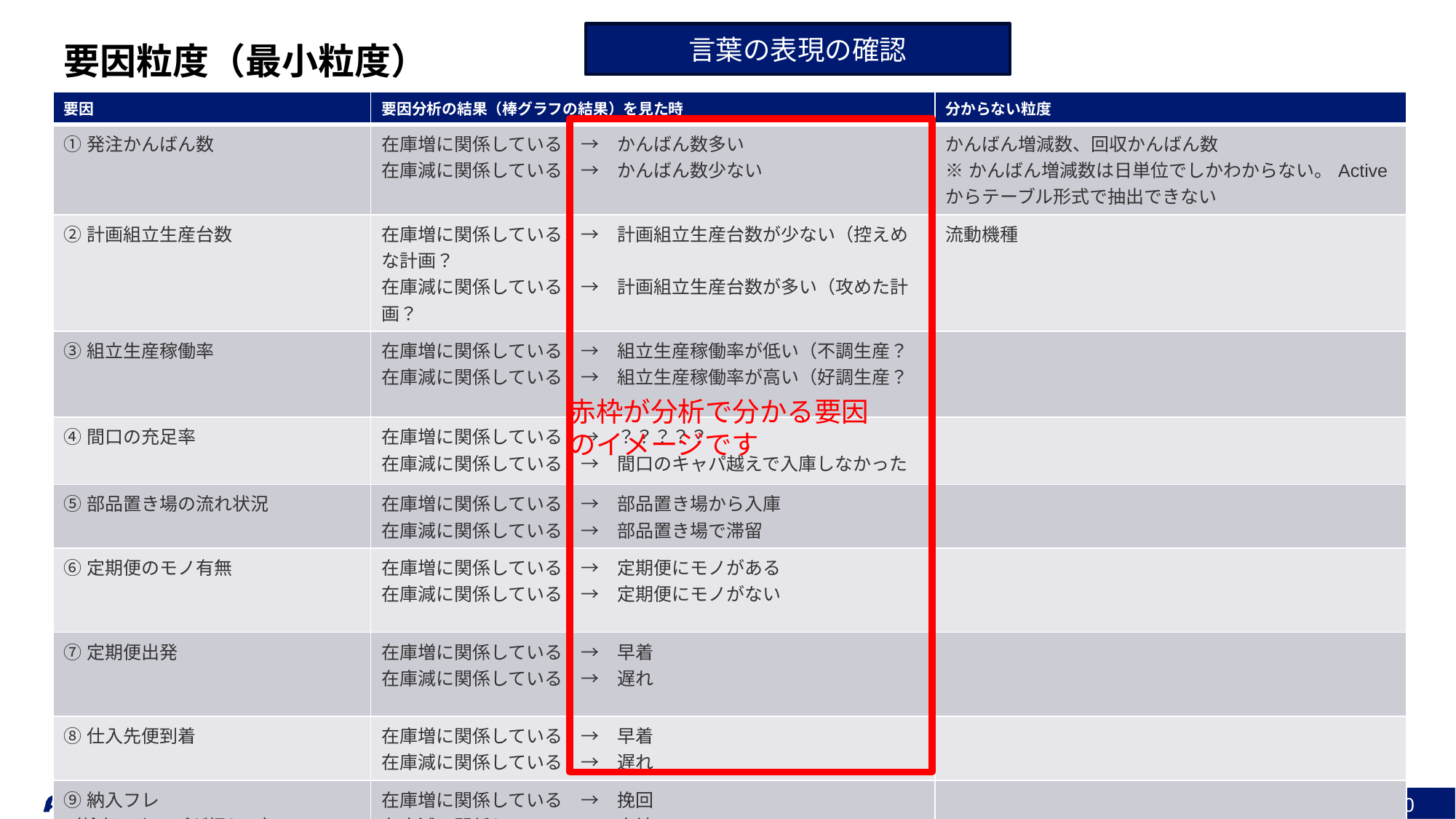

言葉の表現の確認
要因粒度（最小粒度）

| 要因 | 要因分析の結果（棒グラフの結果）を見た時 | 分からない粒度 |
| --- | --- | --- |
| ➀発注かんばん数 | 在庫増に関係している　→　かんばん数多い 在庫減に関係している　→　かんばん数少ない | かんばん増減数、回収かんばん数 ※かんばん増減数は日単位でしかわからない。Activeからテーブル形式で抽出できない |
| ➁計画組立生産台数 | 在庫増に関係している　→　計画組立生産台数が少ない（控えめな計画？ 在庫減に関係している　→　計画組立生産台数が多い（攻めた計画？ | 流動機種 |
| ➂組立生産稼働率 | 在庫増に関係している　→　組立生産稼働率が低い（不調生産？ 在庫減に関係している　→　組立生産稼働率が高い（好調生産？ |  |
| ➃間口の充足率 | 在庫増に関係している　→　？？？？？ 在庫減に関係している　→　間口のキャパ越えで入庫しなかった |  |
| ⑤部品置き場の流れ状況 | 在庫増に関係している　→　部品置き場から入庫 在庫減に関係している　→　部品置き場で滞留 |  |
| ⑥定期便のモノ有無 | 在庫増に関係している　→　定期便にモノがある 在庫減に関係している　→　定期便にモノがない |  |
| ⑦定期便出発 | 在庫増に関係している　→　早着 在庫減に関係している　→　遅れ |  |
| ⑧仕入先便到着 | 在庫増に関係している　→　早着 在庫減に関係している　→　遅れ |  |
| ⑨納入フレ （検収スタンプが怪しい） | 在庫増に関係している　→　挽回 在庫減に関係している　→　未納 |  |

赤枠が分析で分かる要因
のイメージです
July 30, 2024